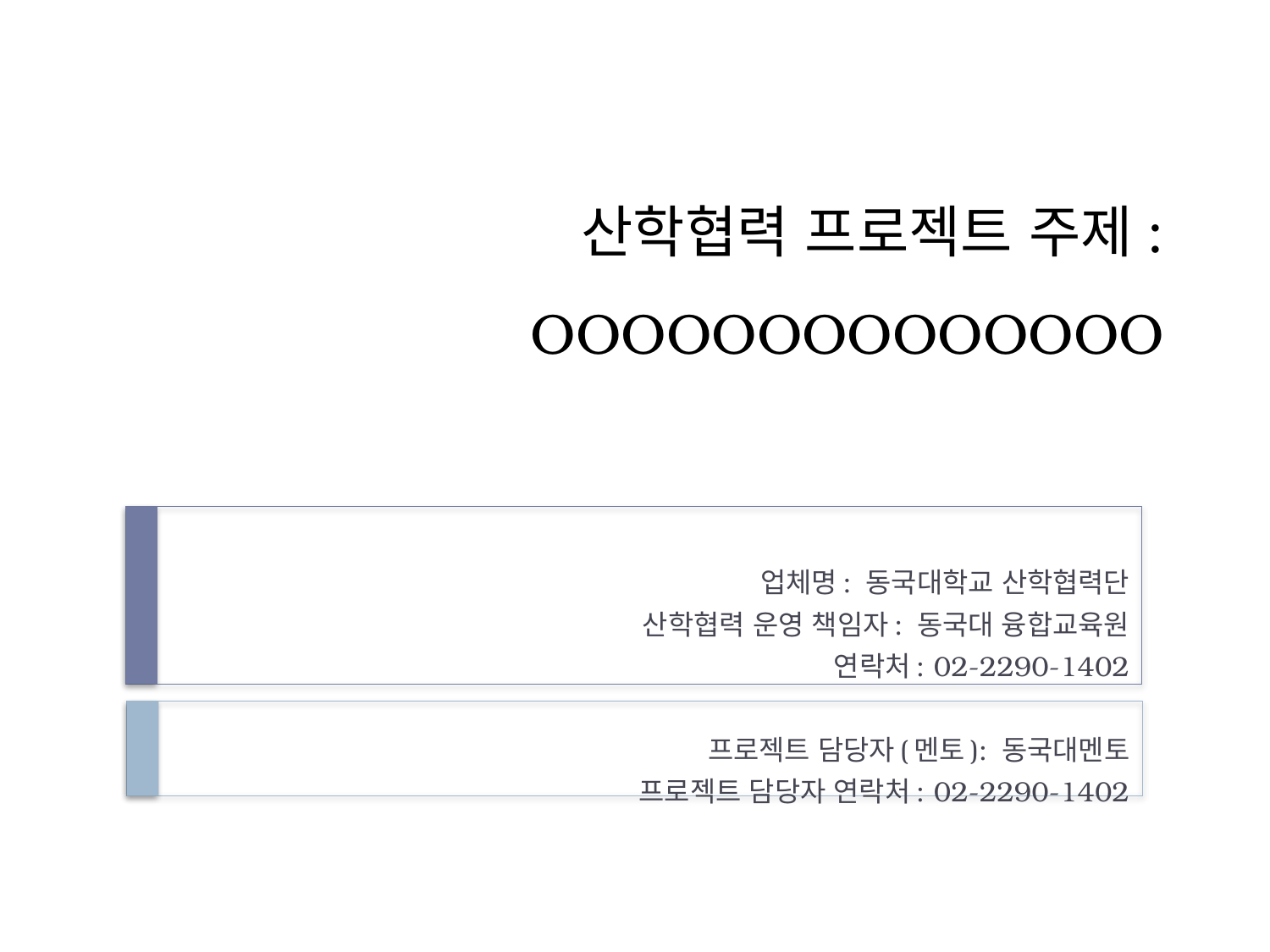

# 산학협력 프로젝트 주제: OOOOOOOOOOOOOO

업체명: 동국대학교 산학협력단
산학협력 운영 책임자: 동국대 융합교육원
연락처: 02-2290-1402

프로젝트 담당자(멘토): 동국대멘토
프로젝트 담당자 연락처: 02-2290-1402